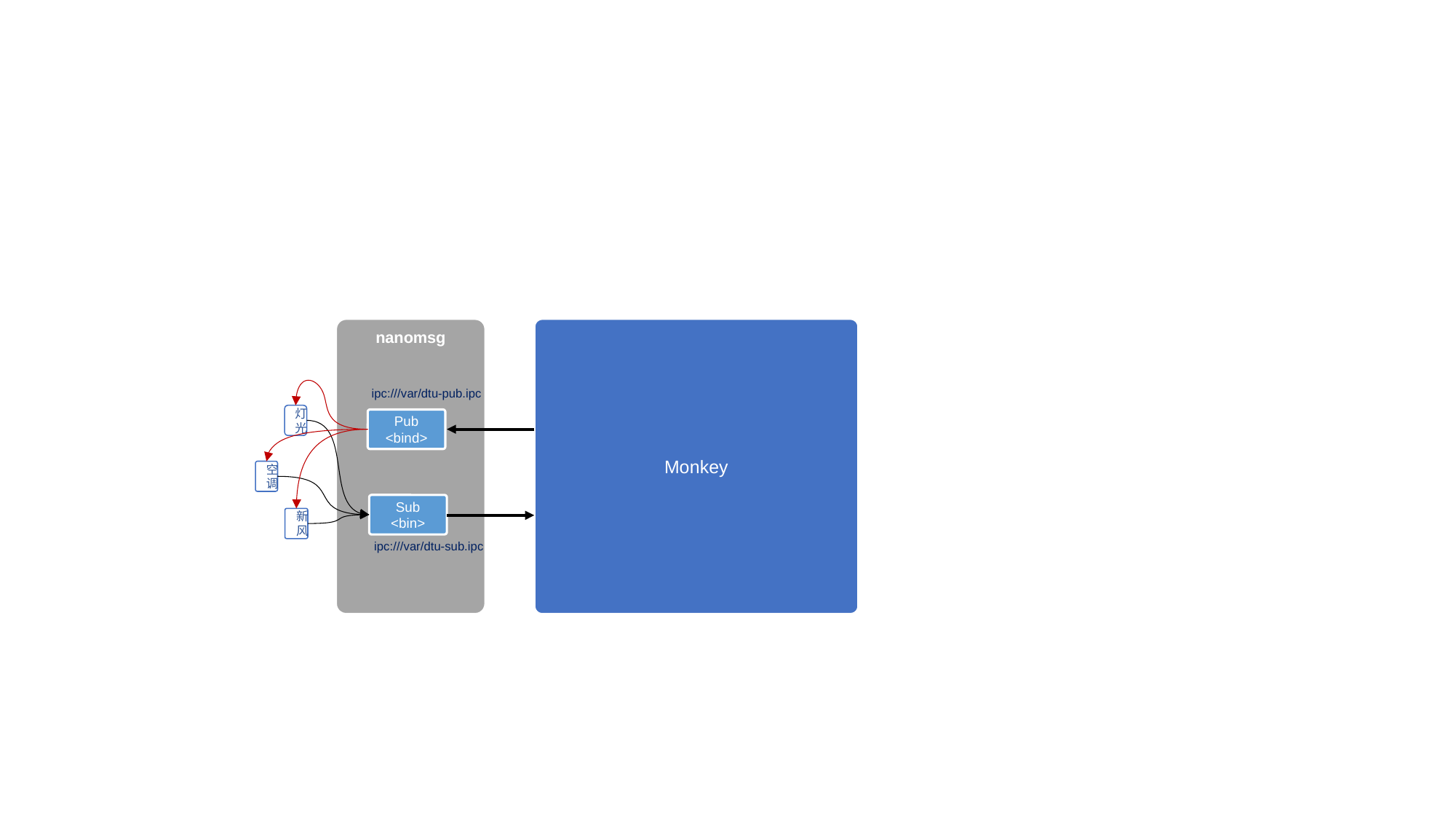

Monkey
nanomsg
ipc:///var/dtu-pub.ipc
灯光
Pub
<bind>
空调
Sub
<bin>
新风
ipc:///var/dtu-sub.ipc